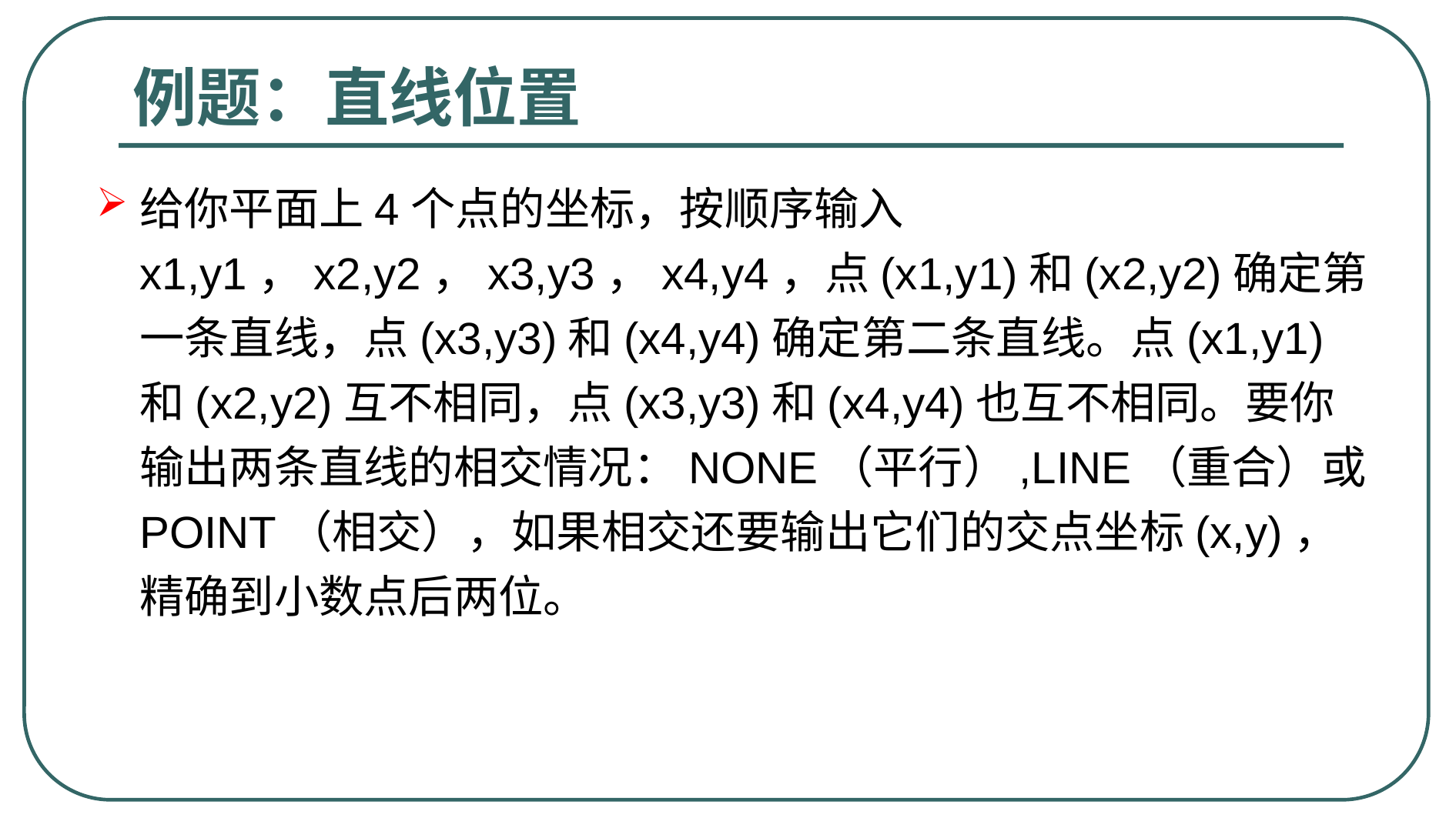

# 例题：直线位置
给你平面上4个点的坐标，按顺序输入x1,y1，x2,y2，x3,y3，x4,y4，点(x1,y1)和(x2,y2)确定第一条直线，点(x3,y3)和(x4,y4)确定第二条直线。点(x1,y1)和(x2,y2)互不相同，点(x3,y3)和(x4,y4)也互不相同。要你输出两条直线的相交情况：NONE（平行）,LINE（重合）或POINT（相交），如果相交还要输出它们的交点坐标(x,y)，精确到小数点后两位。